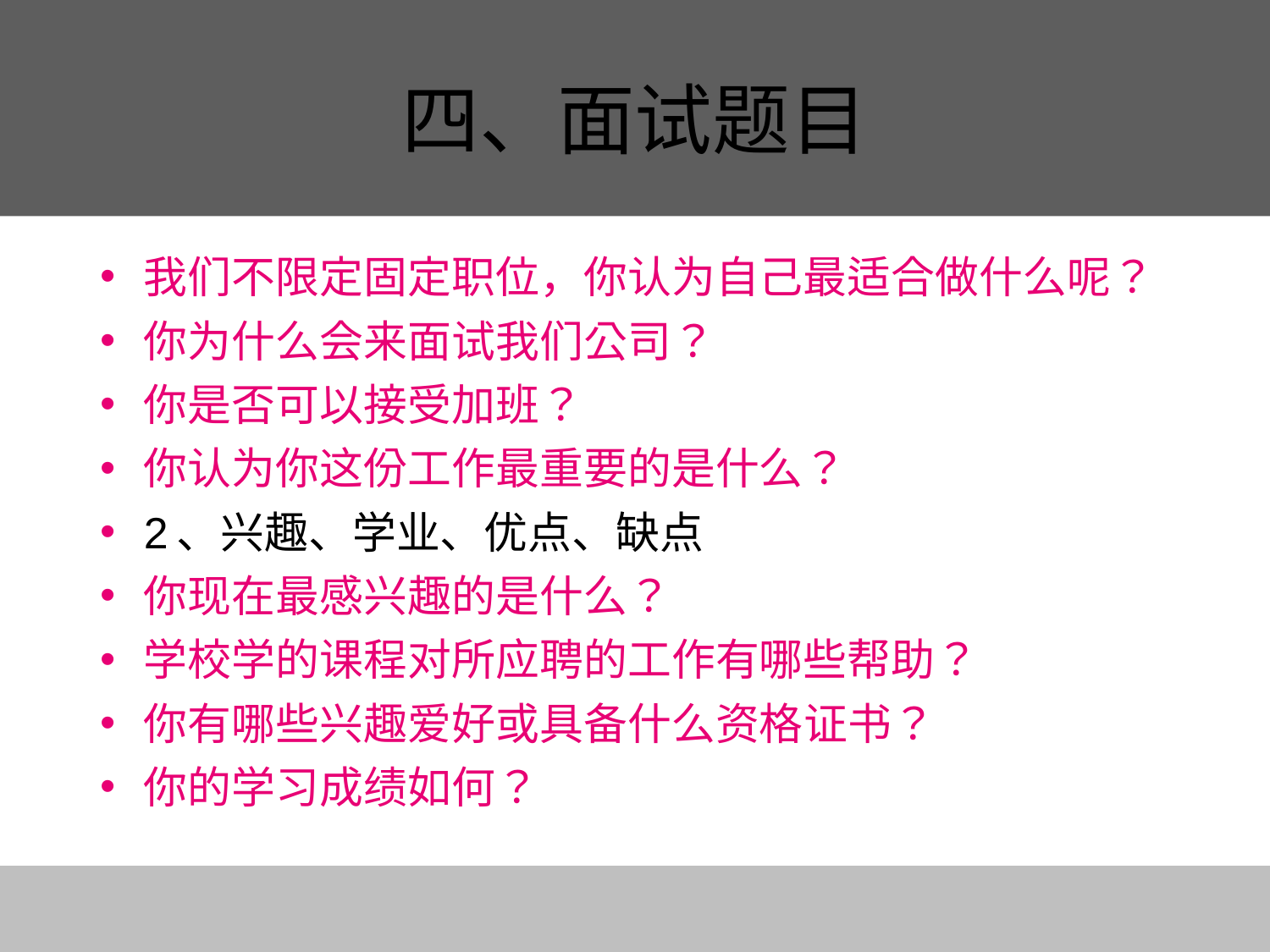

# 四、面试题目
我们不限定固定职位，你认为自己最适合做什么呢？
你为什么会来面试我们公司？
你是否可以接受加班？
你认为你这份工作最重要的是什么？
2、兴趣、学业、优点、缺点
你现在最感兴趣的是什么？
学校学的课程对所应聘的工作有哪些帮助？
你有哪些兴趣爱好或具备什么资格证书？
你的学习成绩如何？